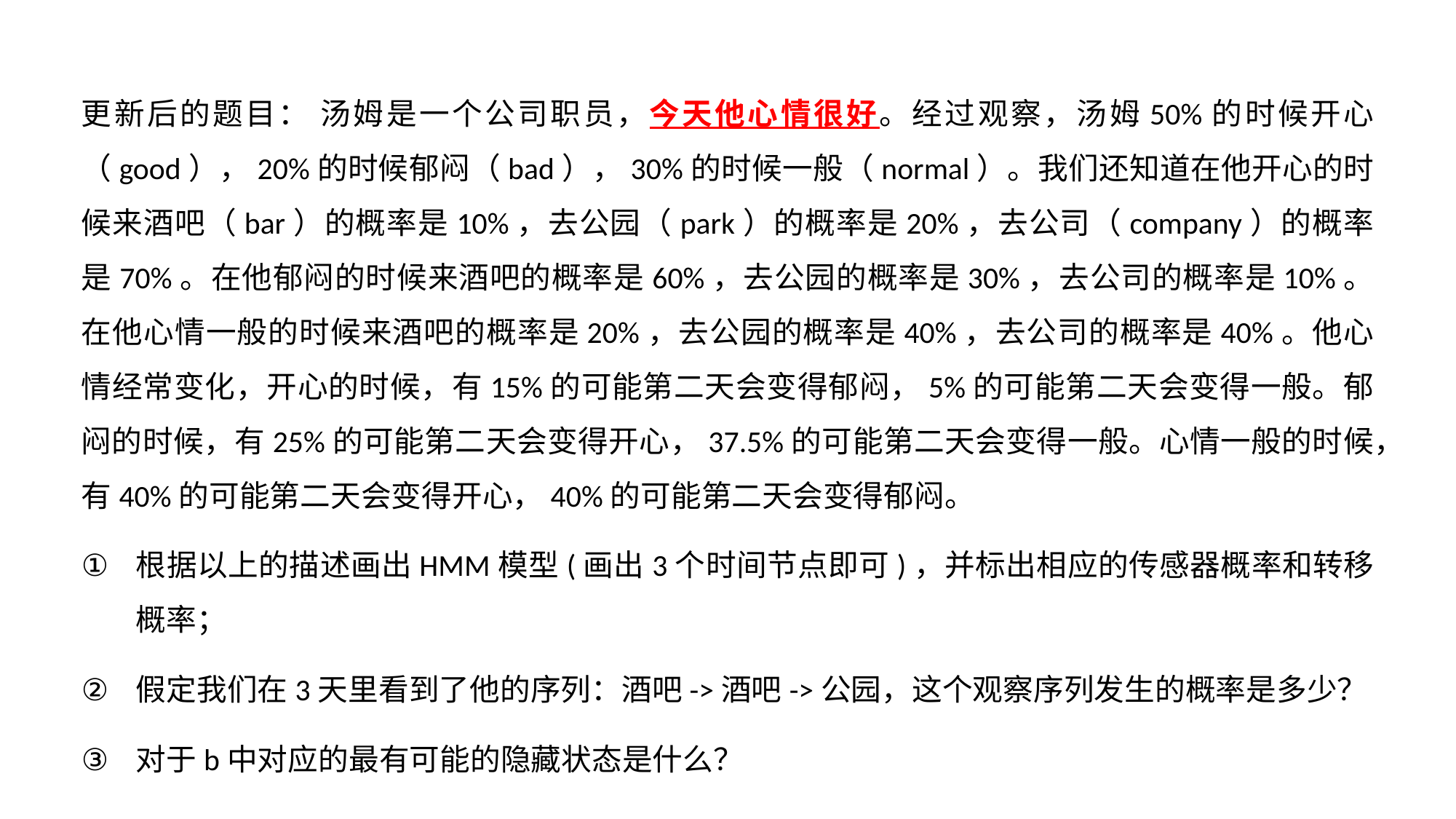

更新后的题目： 汤姆是一个公司职员，今天他心情很好。经过观察，汤姆50%的时候开心（good），20%的时候郁闷（bad），30%的时候一般（normal）。我们还知道在他开心的时候来酒吧（bar）的概率是10%，去公园（park）的概率是20%，去公司（company）的概率是70%。在他郁闷的时候来酒吧的概率是60%，去公园的概率是30%，去公司的概率是10%。在他心情一般的时候来酒吧的概率是20%，去公园的概率是40%，去公司的概率是40%。他心情经常变化，开心的时候，有15%的可能第二天会变得郁闷，5%的可能第二天会变得一般。郁闷的时候，有25%的可能第二天会变得开心，37.5%的可能第二天会变得一般。心情一般的时候，有40%的可能第二天会变得开心，40%的可能第二天会变得郁闷。
根据以上的描述画出HMM模型(画出3个时间节点即可)，并标出相应的传感器概率和转移概率；
假定我们在3天里看到了他的序列：酒吧->酒吧->公园，这个观察序列发生的概率是多少？
对于b中对应的最有可能的隐藏状态是什么？